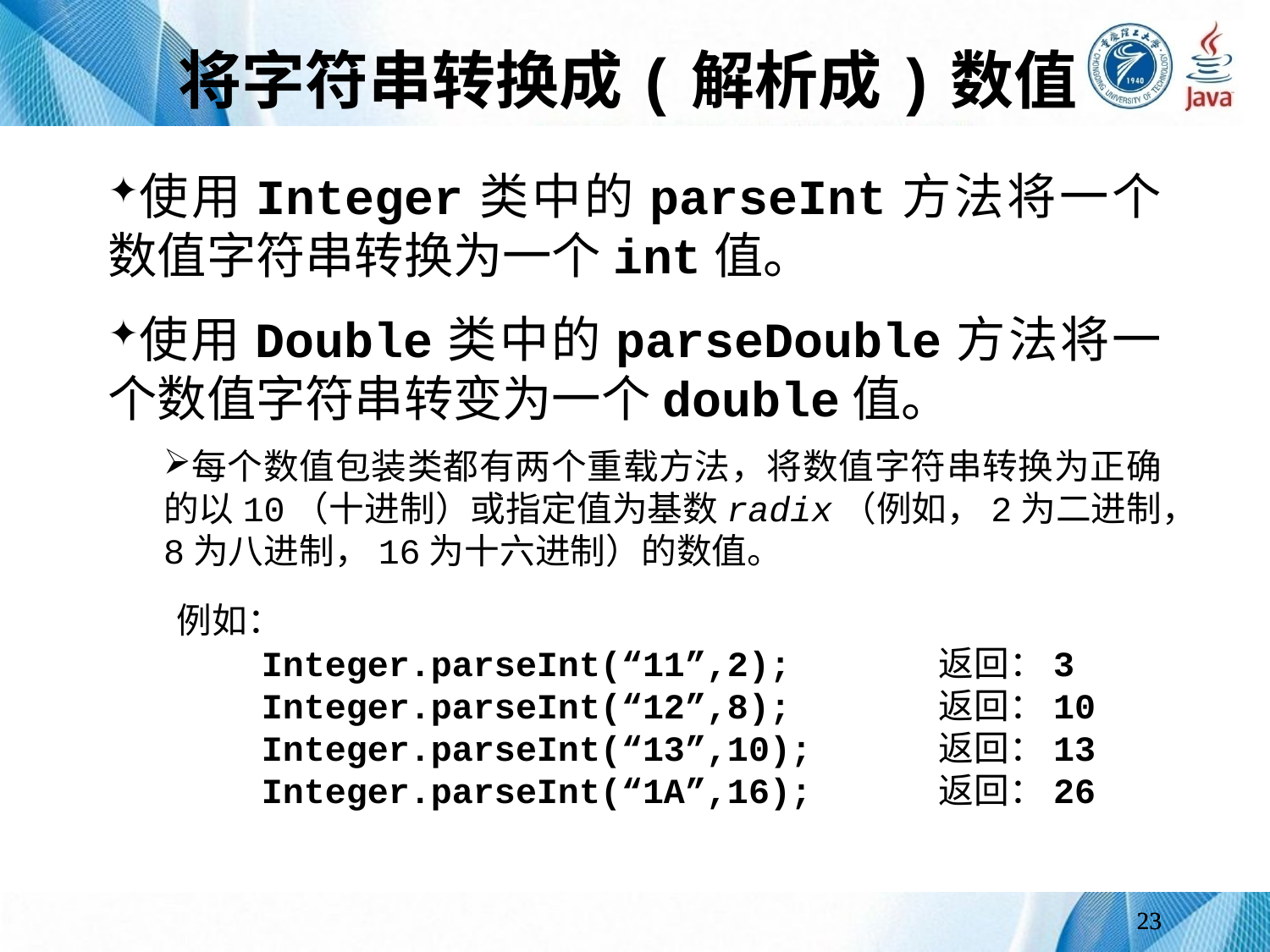

# 将字符串转换成(解析成)数值
使用Integer类中的parseInt方法将一个数值字符串转换为一个int值。
使用Double类中的parseDouble方法将一个数值字符串转变为一个double值。
每个数值包装类都有两个重载方法，将数值字符串转换为正确的以10（十进制）或指定值为基数radix（例如，2为二进制，8为八进制，16为十六进制）的数值。
例如：
    Integer.parseInt(“11”,2);		返回：3
    Integer.parseInt(“12”,8);		返回：10
    Integer.parseInt(“13”,10);	返回：13
    Integer.parseInt(“1A”,16);	返回：26
23
23